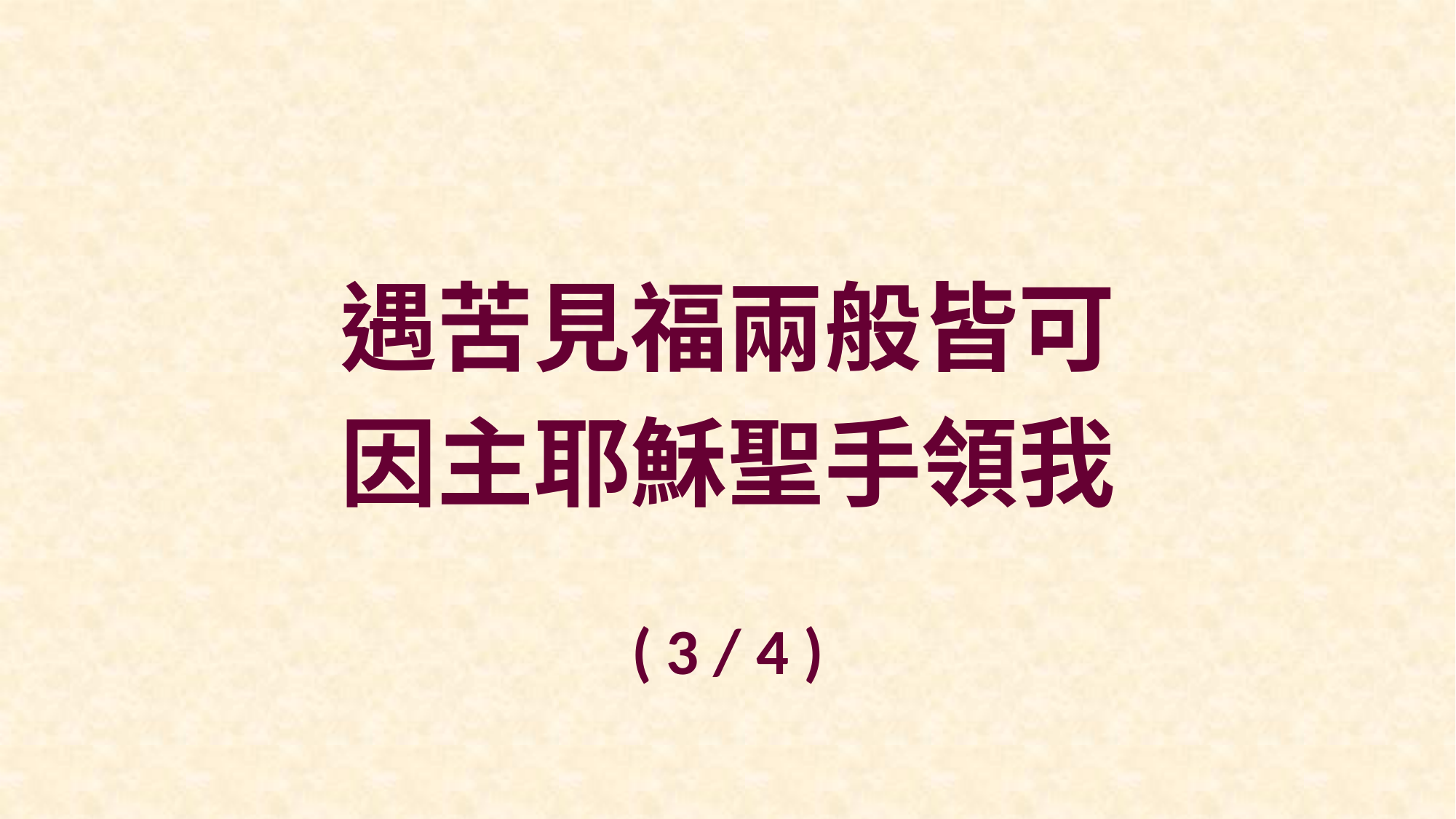

遇苦見福兩般皆可
因主耶穌聖手領我
( 3 / 4 )